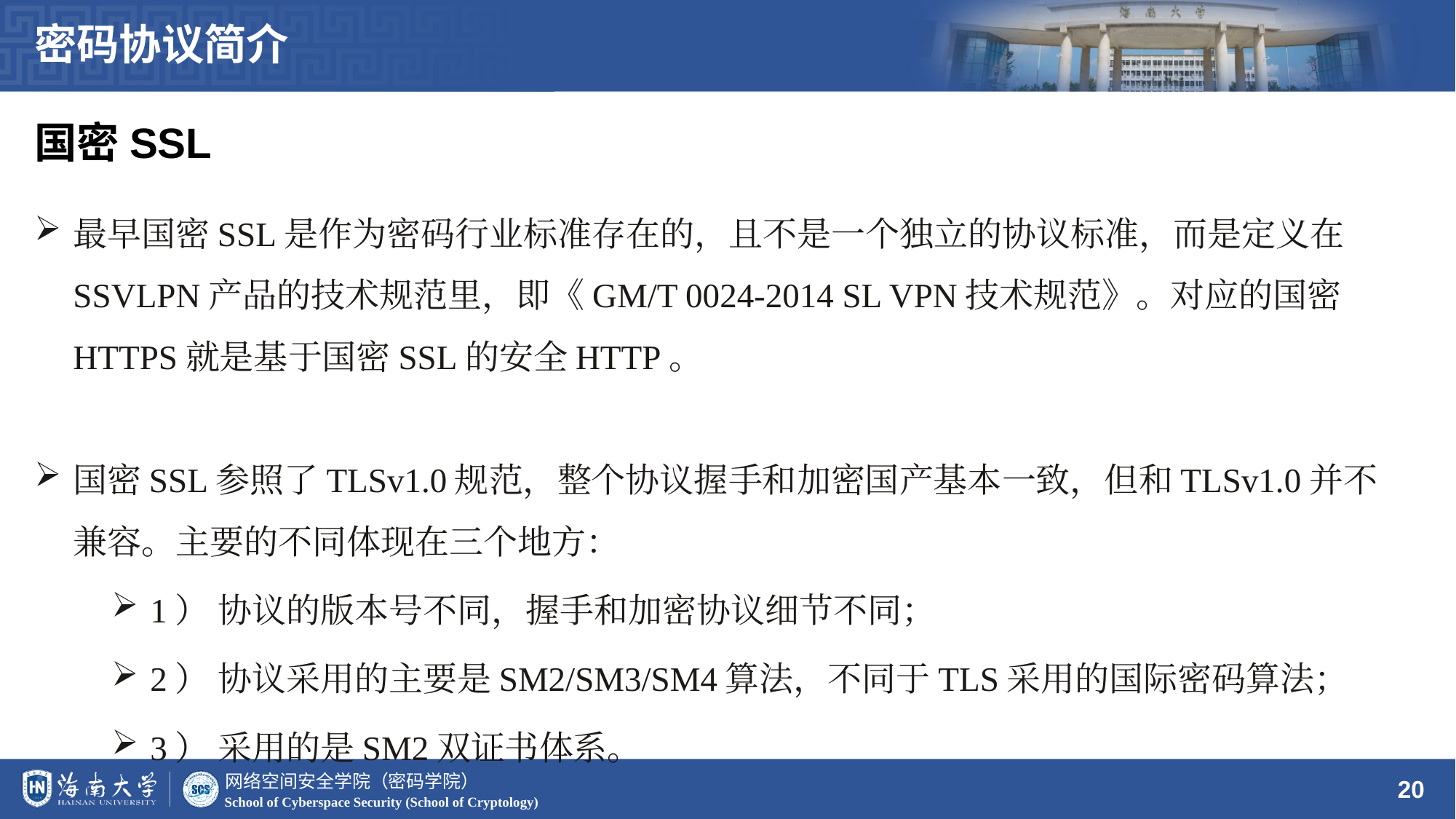

密码协议简介
国密SSL
最早国密SSL是作为密码行业标准存在的，且不是一个独立的协议标准，而是定义在SSVLPN产品的技术规范里，即《GM/T 0024-2014 SL VPN技术规范》。对应的国密HTTPS就是基于国密SSL的安全HTTP。

国密SSL参照了TLSv1.0规范，整个协议握手和加密国产基本一致，但和TLSv1.0并不兼容。主要的不同体现在三个地方：
1） 协议的版本号不同，握手和加密协议细节不同；
2） 协议采用的主要是SM2/SM3/SM4算法，不同于TLS采用的国际密码算法；
3） 采用的是SM2双证书体系。
20